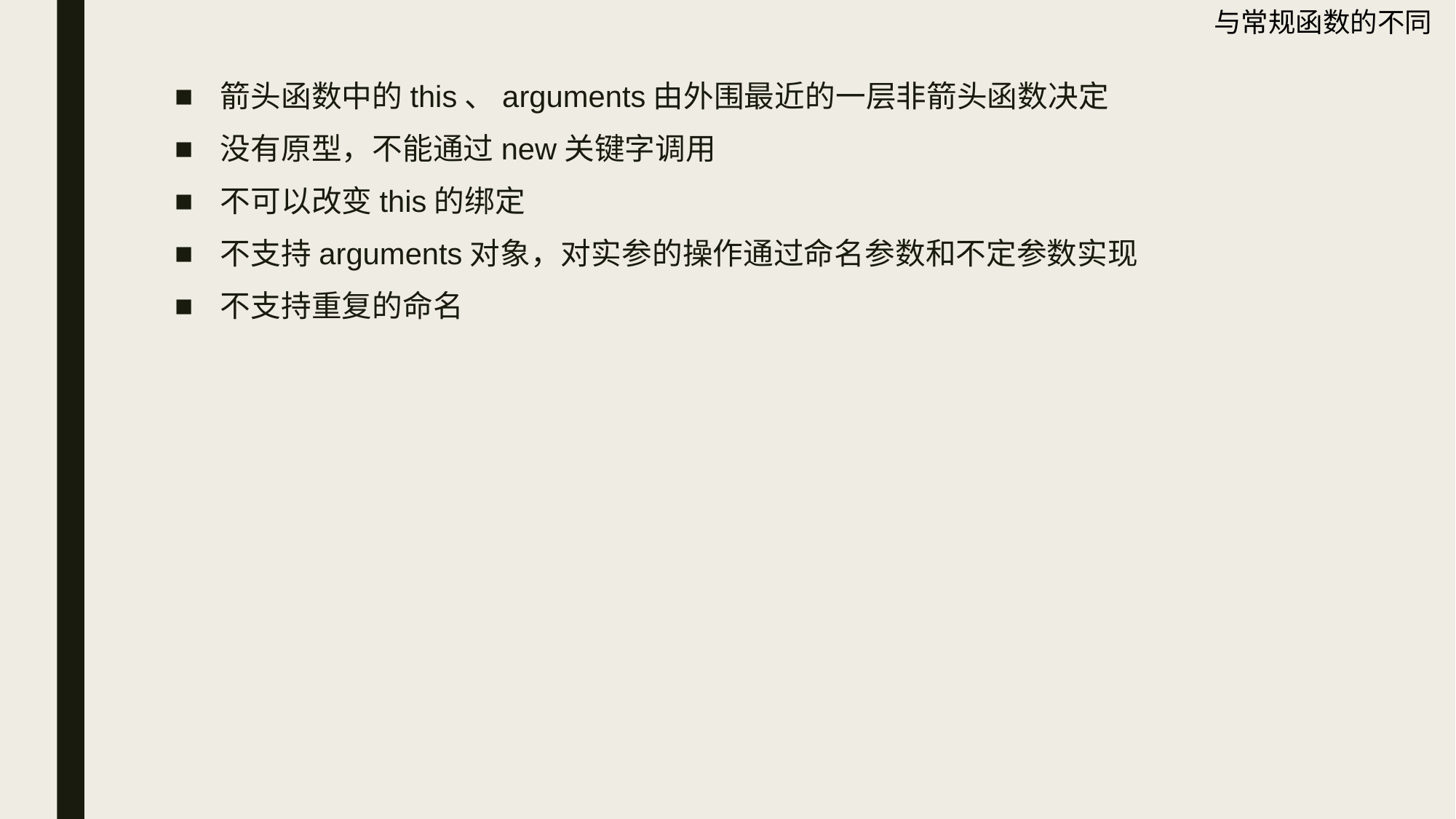

与常规函数的不同
箭头函数中的this、arguments由外围最近的一层非箭头函数决定
没有原型，不能通过new关键字调用
不可以改变this的绑定
不支持arguments对象，对实参的操作通过命名参数和不定参数实现
不支持重复的命名